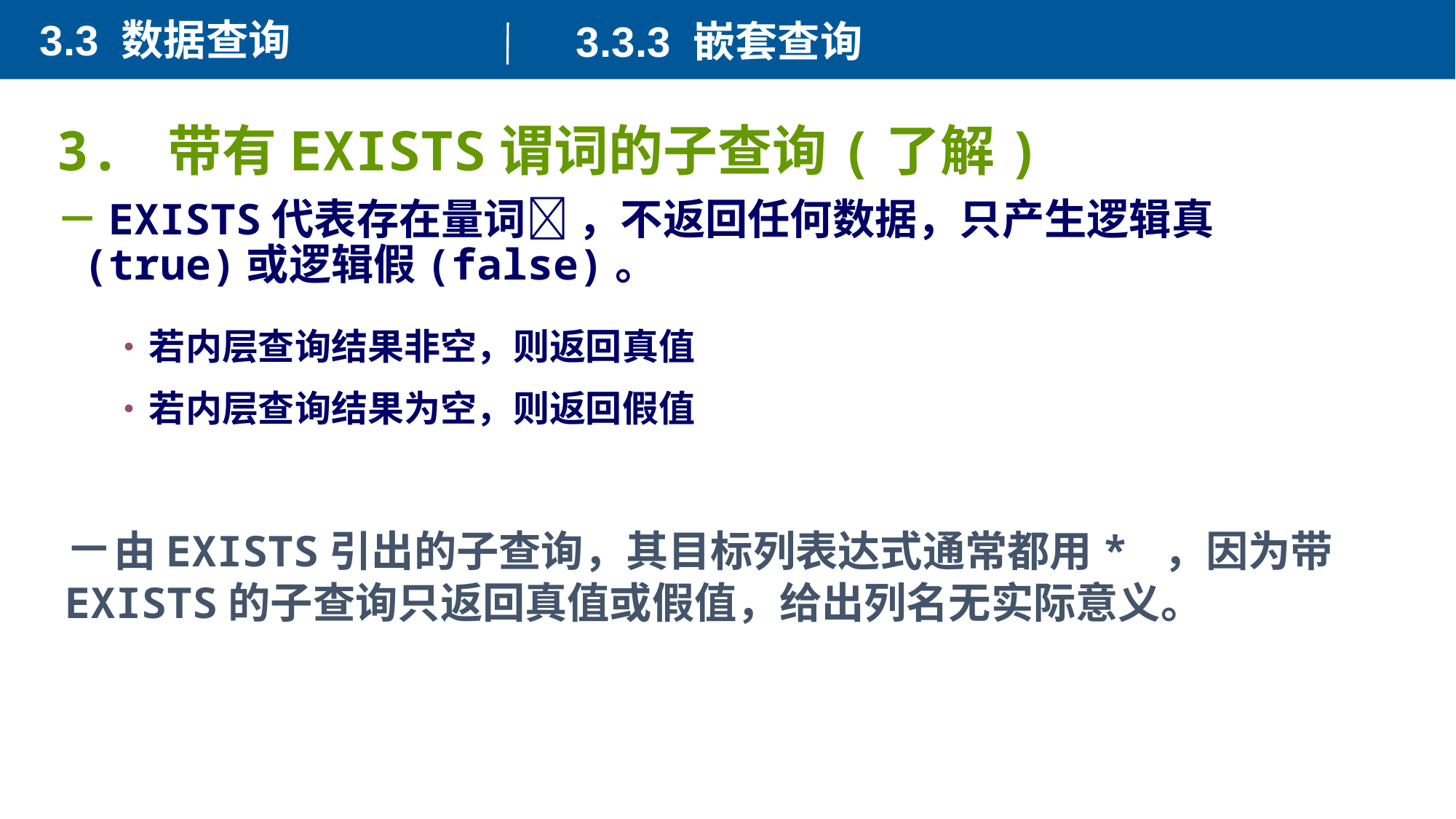

3.3 数据查询
3.3.3 嵌套查询
3. 带有EXISTS谓词的子查询(了解)
－EXISTS代表存在量词∃ ，不返回任何数据，只产生逻辑真(true)或逻辑假(false)。
若内层查询结果非空，则返回真值
若内层查询结果为空，则返回假值
－由EXISTS引出的子查询，其目标列表达式通常都用* ，因为带EXISTS的子查询只返回真值或假值，给出列名无实际意义。